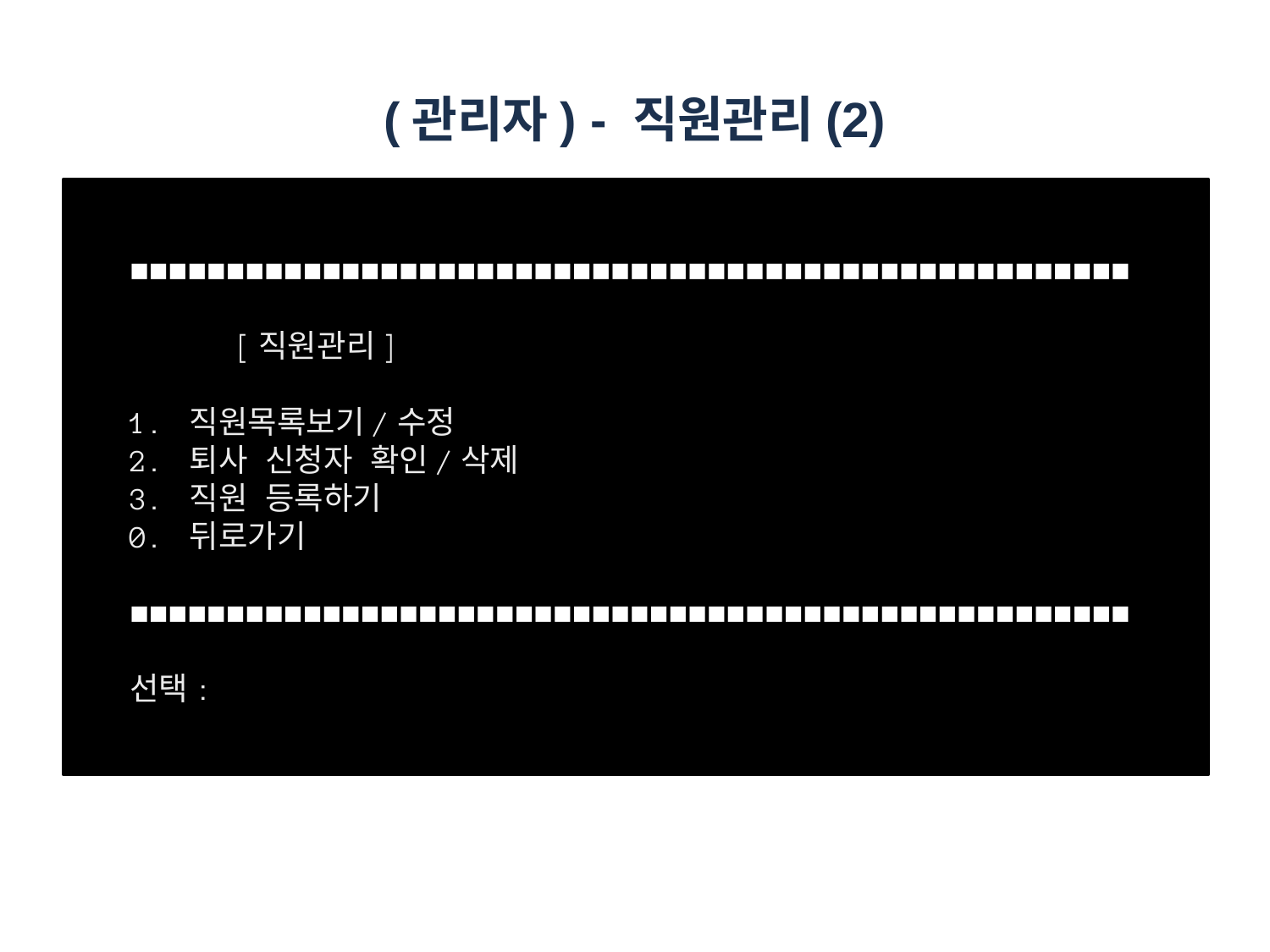

# (관리자) - 직원관리(2)

■■■■■■■■■■■■■■■■■■■■■■■■■■■■■■■■■■■■■■■■■■■■■■■■■■■■

      [직원관리]

1. 직원목록보기/수정
2. 퇴사 신청자 확인/삭제
3. 직원 등록하기
0. 뒤로가기

■■■■■■■■■■■■■■■■■■■■■■■■■■■■■■■■■■■■■■■■■■■■■■■■■■■■

선택: